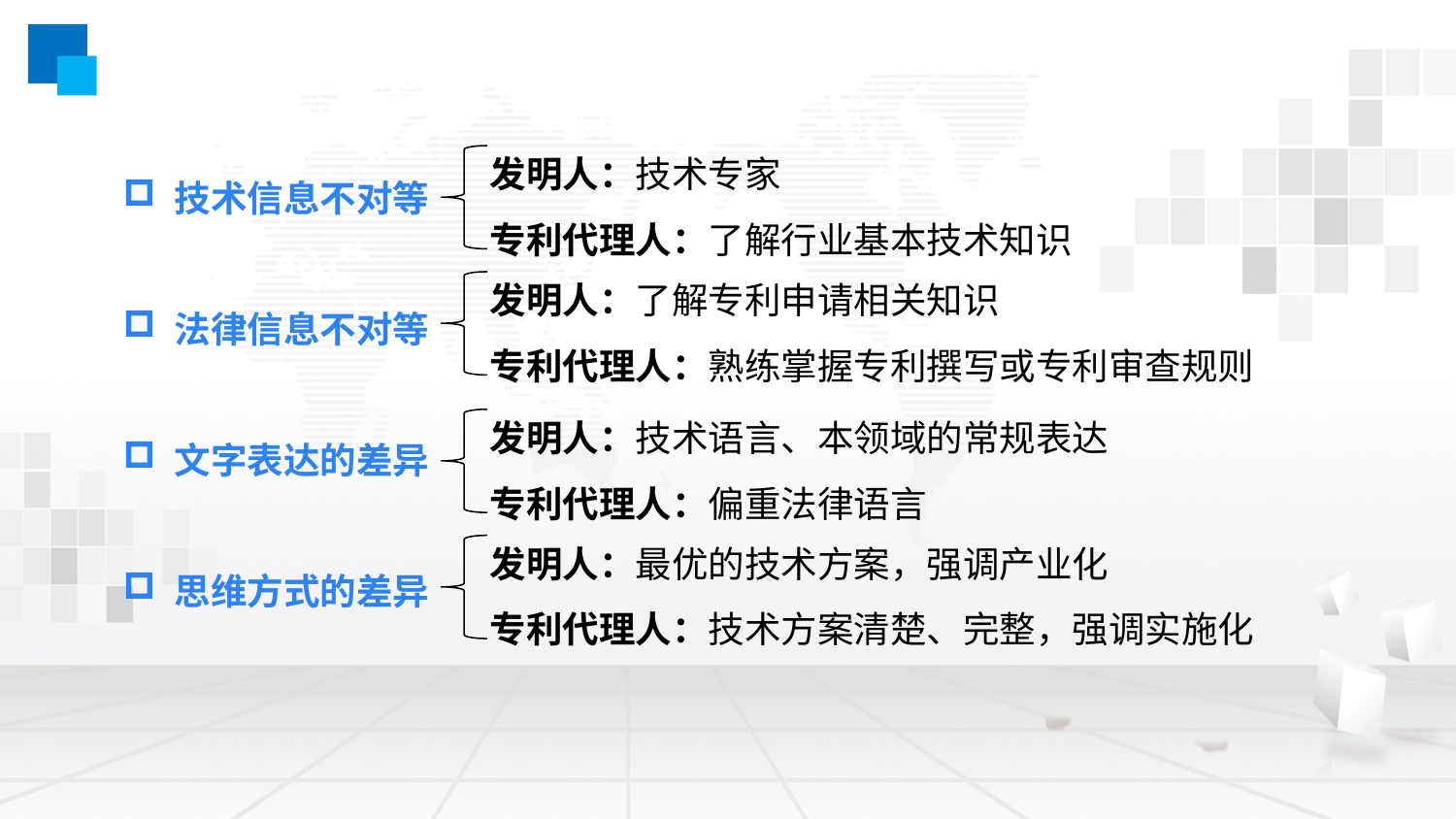

发明人：技术专家
专利代理人：了解行业基本技术知识

 技术信息不对等

 法律信息不对等

 文字表达的差异

 思维方式的差异
发明人：了解专利申请相关知识
专利代理人：熟练掌握专利撰写或专利审查规则

发明人：技术语言、本领域的常规表达
专利代理人：偏重法律语言

发明人：最优的技术方案，强调产业化
专利代理人：技术方案清楚、完整，强调实施化